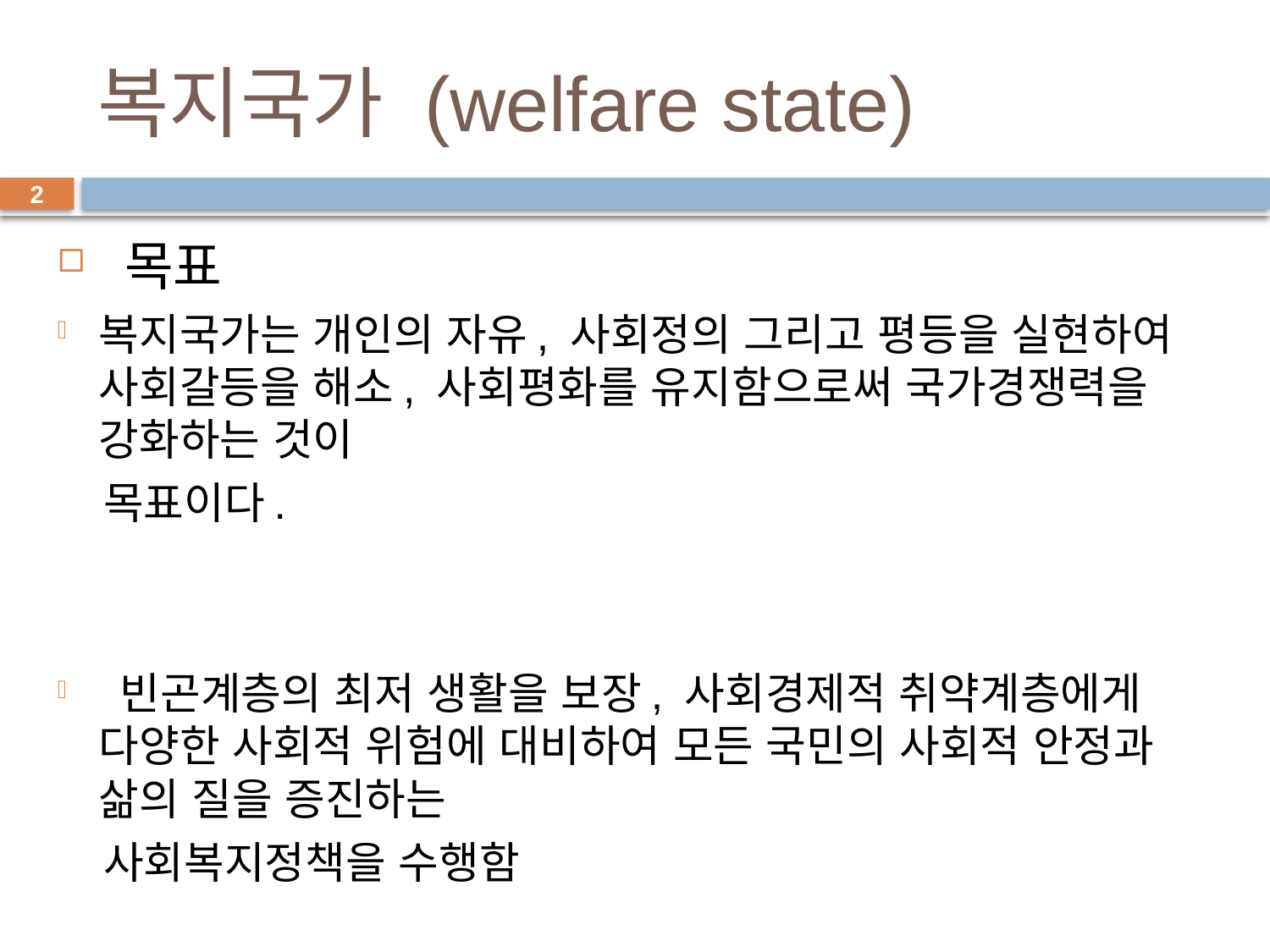

# 복지국가 (welfare state)
2
 목표
복지국가는 개인의 자유, 사회정의 그리고 평등을 실현하여 사회갈등을 해소, 사회평화를 유지함으로써 국가경쟁력을 강화하는 것이
   목표이다.

 빈곤계층의 최저 생활을 보장, 사회경제적 취약계층에게 다양한 사회적 위험에 대비하여 모든 국민의 사회적 안정과 삶의 질을 증진하는
   사회복지정책을 수행함